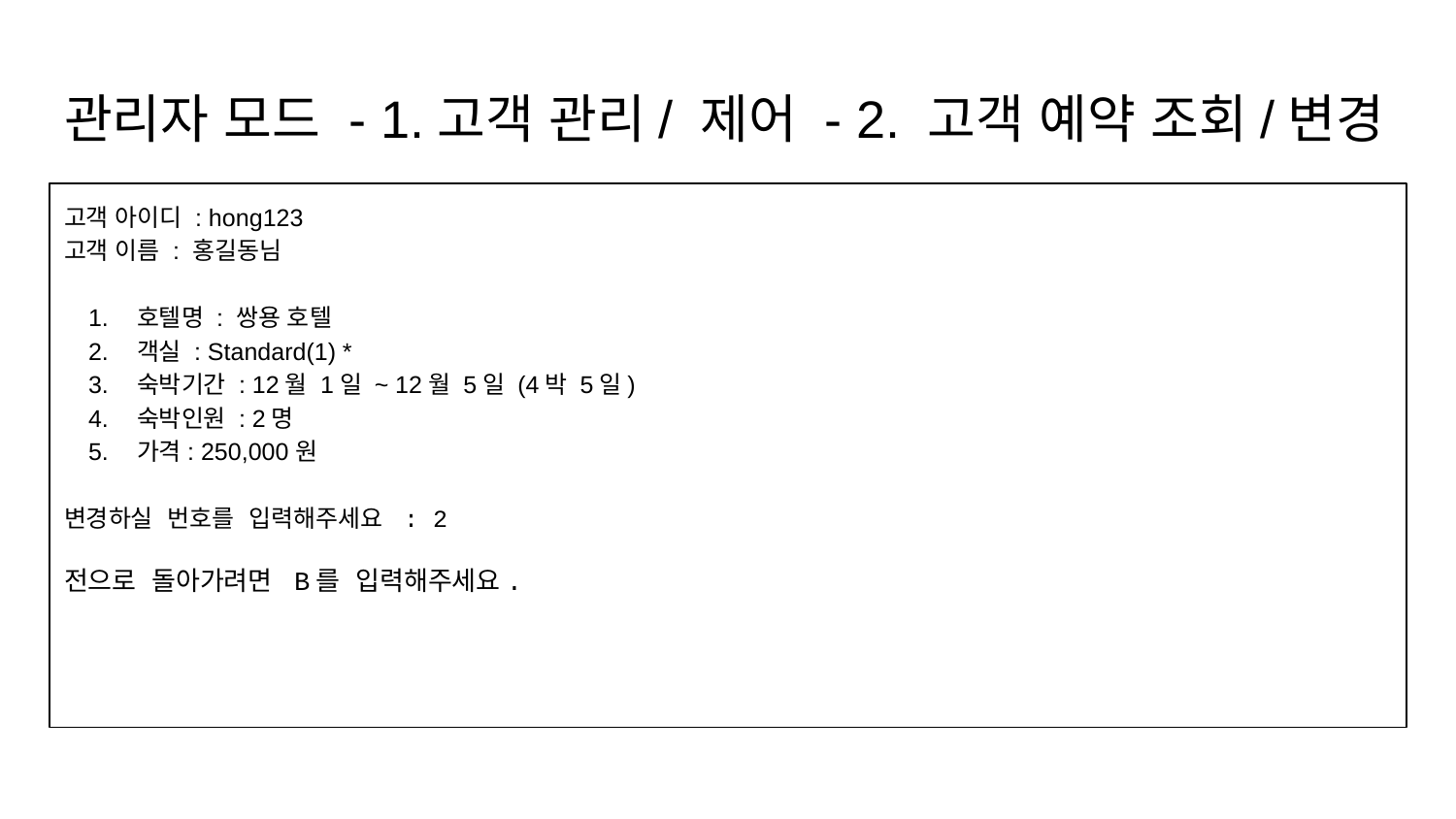

# 관리자 모드 - 1.고객 관리/ 제어 - 2. 고객 예약 조회/변경

고객 아이디 : hong123
고객 이름 : 홍길동님

호텔명 : 쌍용 호텔
객실 : Standard(1) *
숙박기간 : 12월 1일 ~ 12월 5일 (4박 5일)
숙박인원 : 2명
가격: 250,000원

변경하실 번호를 입력해주세요 : 2

전으로 돌아가려면 B를 입력해주세요.